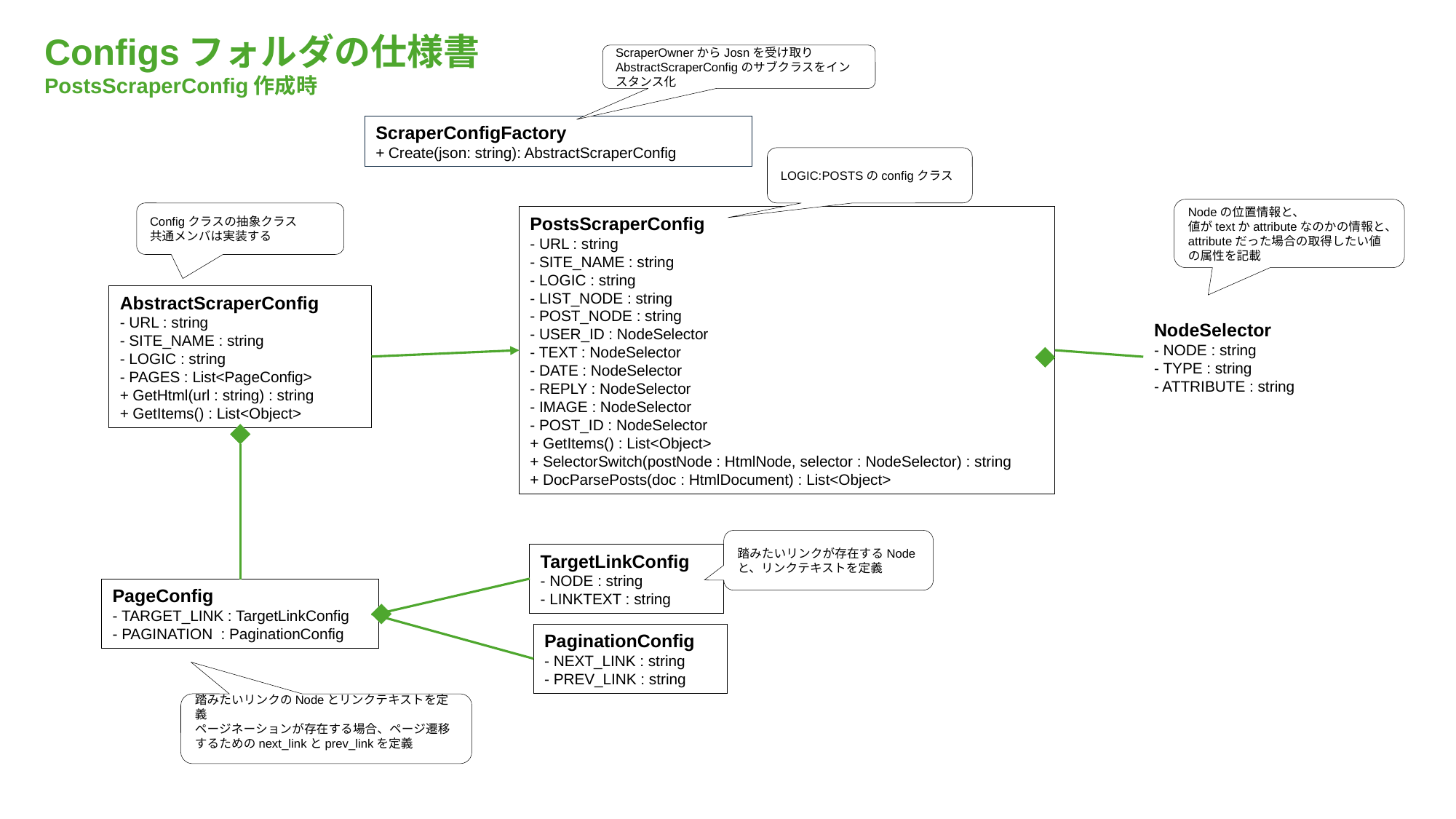

Configsフォルダの仕様書
PostsScraperConfig作成時
ScraperOwnerからJosnを受け取りAbstractScraperConfigのサブクラスをインスタンス化
ScraperConfigFactory
+ Create(json: string): AbstractScraperConfig
LOGIC:POSTSのconfigクラス
Nodeの位置情報と、
値がtextかattributeなのかの情報と、attributeだった場合の取得したい値の属性を記載
Configクラスの抽象クラス
共通メンバは実装する
PostsScraperConfig
- URL : string
- SITE_NAME : string
- LOGIC : string
- LIST_NODE : string
- POST_NODE : string
- USER_ID : NodeSelector
- TEXT : NodeSelector
- DATE : NodeSelector
- REPLY : NodeSelector
- IMAGE : NodeSelector
- POST_ID : NodeSelector
+ GetItems() : List<Object>
+ SelectorSwitch(postNode : HtmlNode, selector : NodeSelector) : string
+ DocParsePosts(doc : HtmlDocument) : List<Object>
AbstractScraperConfig
- URL : string
- SITE_NAME : string
- LOGIC : string
- PAGES : List<PageConfig>
+ GetHtml(url : string) : string
+ GetItems() : List<Object>
NodeSelector
- NODE : string
- TYPE : string
- ATTRIBUTE : string

踏みたいリンクが存在するNodeと、リンクテキストを定義
TargetLinkConfig
- NODE : string
- LINKTEXT : string
PageConfig
- TARGET_LINK : TargetLinkConfig
- PAGINATION  : PaginationConfig

PaginationConfig
- NEXT_LINK : string
- PREV_LINK : string
踏みたいリンクのNodeとリンクテキストを定義
ページネーションが存在する場合、ページ遷移するためのnext_linkとprev_linkを定義